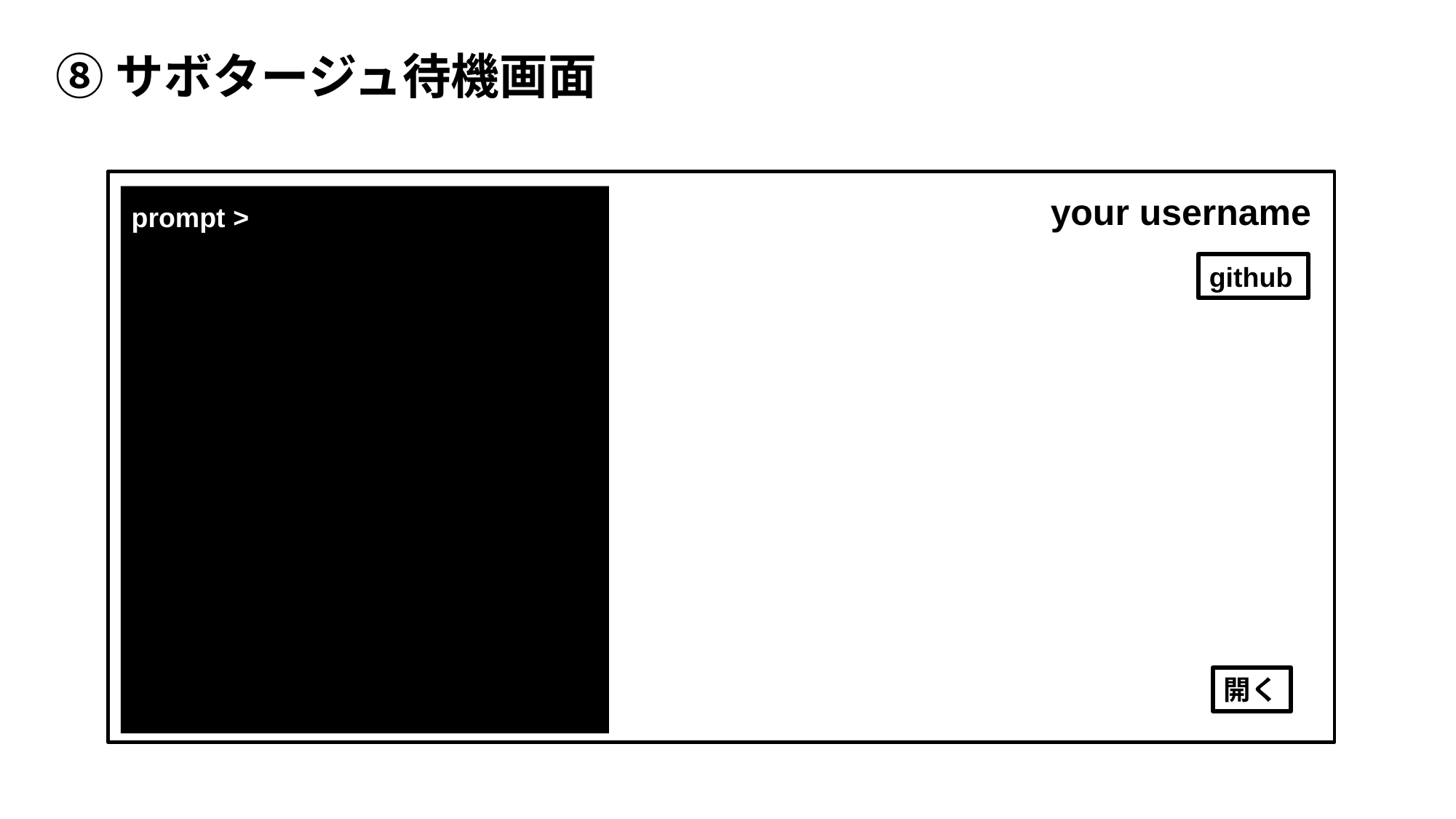

⑧サボタージュ待機画面

your username

prompt >
github
開く